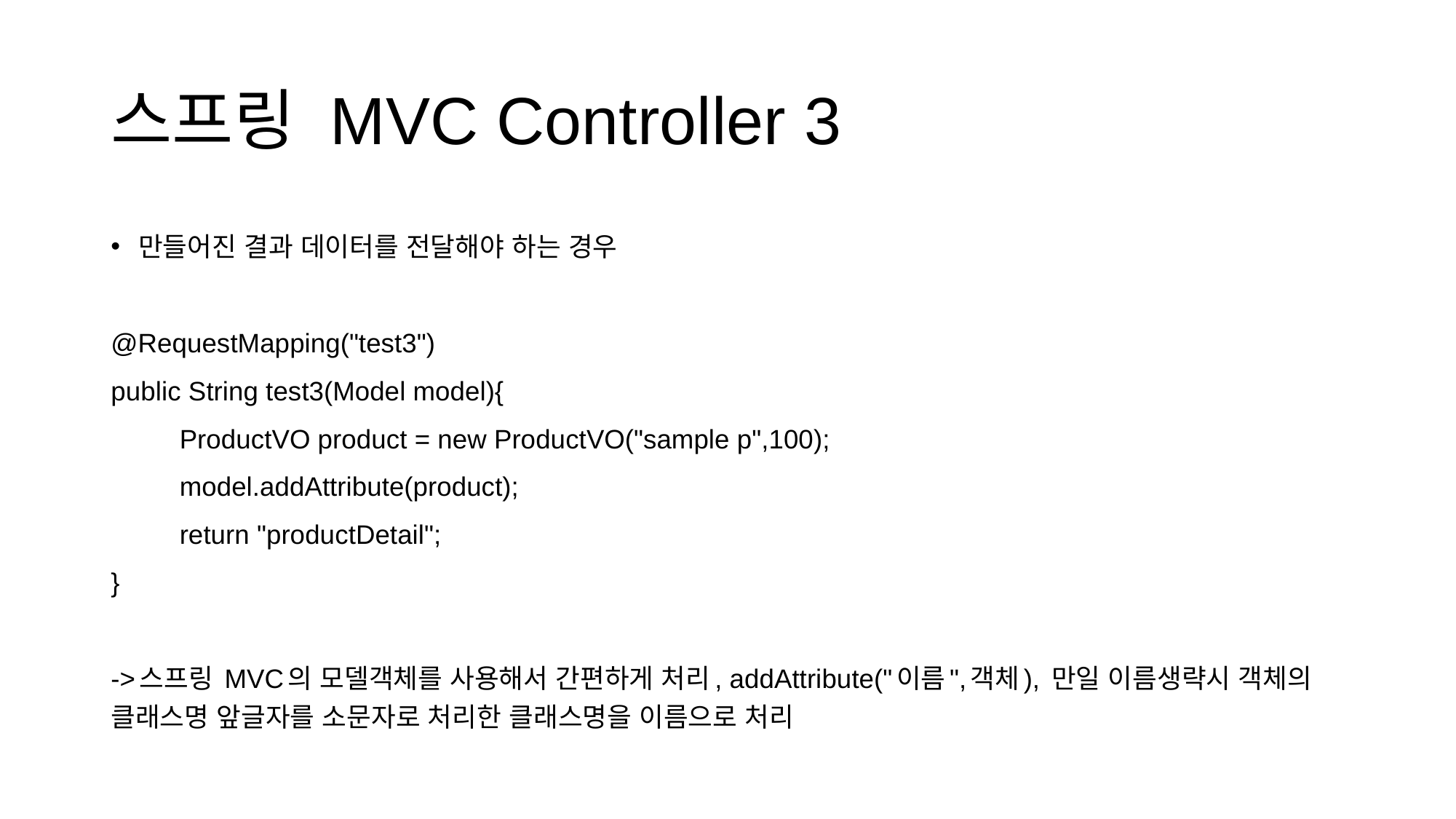

# 스프링 MVC Controller 3
만들어진 결과 데이터를 전달해야 하는 경우

@RequestMapping("test3")
public String test3(Model model){
	ProductVO product = new ProductVO("sample p",100);
	model.addAttribute(product);
	return "productDetail";
}

->스프링 MVC의 모델객체를 사용해서 간편하게 처리, addAttribute("이름",객체), 만일 이름생략시 객체의 클래스명 앞글자를 소문자로 처리한 클래스명을 이름으로 처리